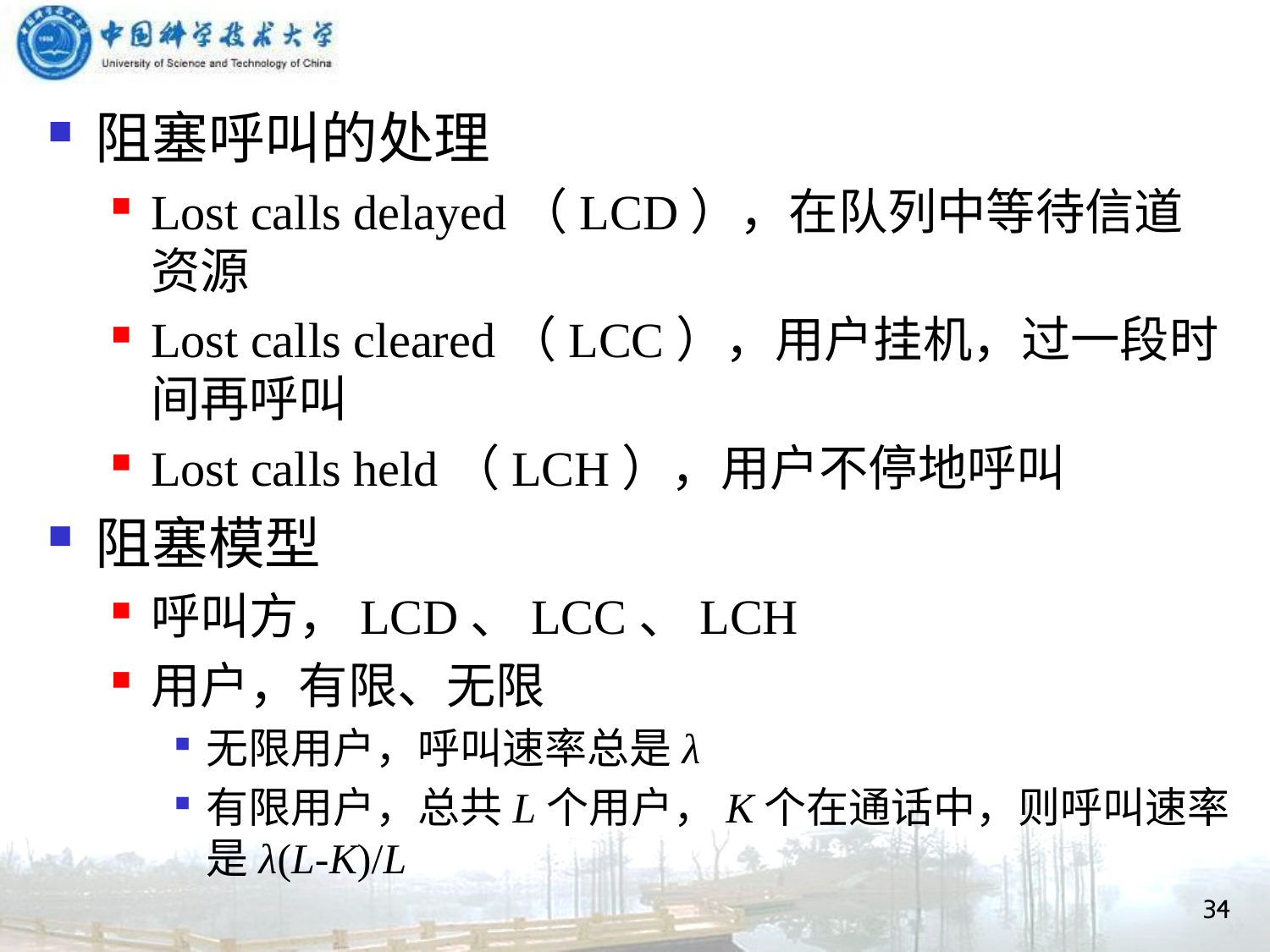

阻塞呼叫的处理
Lost calls delayed（LCD），在队列中等待信道资源
Lost calls cleared（LCC），用户挂机，过一段时间再呼叫
Lost calls held（LCH），用户不停地呼叫
阻塞模型
呼叫方，LCD、LCC、LCH
用户，有限、无限
无限用户，呼叫速率总是λ
有限用户，总共L个用户，K个在通话中，则呼叫速率是λ(L-K)/L

34